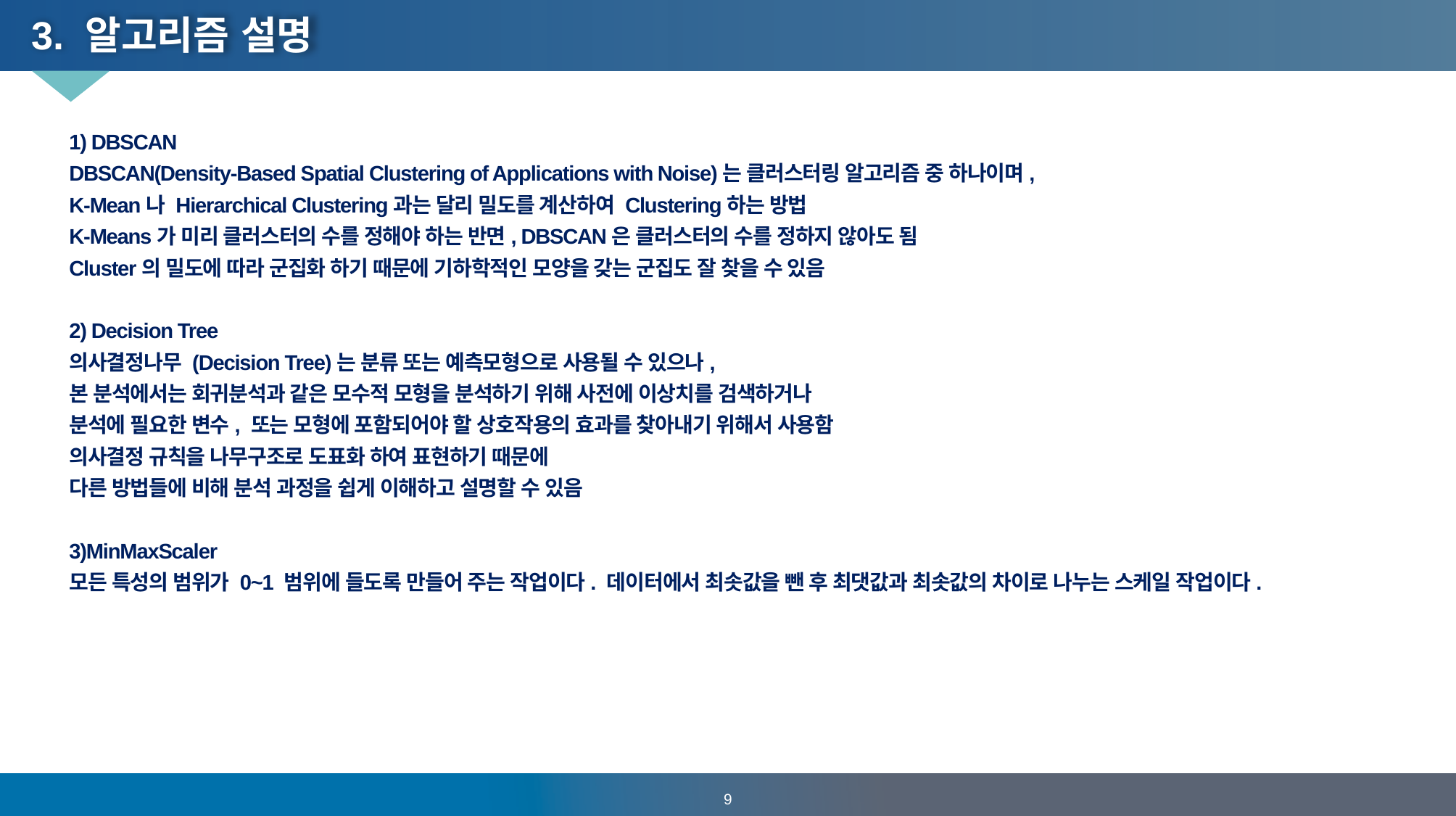

# 3. 알고리즘 설명
1) DBSCAN
DBSCAN(Density-Based Spatial Clustering of Applications with Noise)는 클러스터링 알고리즘 중 하나이며,
K-Mean나 Hierarchical Clustering과는 달리 밀도를 계산하여 Clustering하는 방법
K-Means가 미리 클러스터의 수를 정해야 하는 반면, DBSCAN은 클러스터의 수를 정하지 않아도 됨
Cluster의 밀도에 따라 군집화 하기 때문에 기하학적인 모양을 갖는 군집도 잘 찾을 수 있음

2) Decision Tree
의사결정나무 (Decision Tree)는 분류 또는 예측모형으로 사용될 수 있으나,
본 분석에서는 회귀분석과 같은 모수적 모형을 분석하기 위해 사전에 이상치를 검색하거나
분석에 필요한 변수, 또는 모형에 포함되어야 할 상호작용의 효과를 찾아내기 위해서 사용함
의사결정 규칙을 나무구조로 도표화 하여 표현하기 때문에
다른 방법들에 비해 분석 과정을 쉽게 이해하고 설명할 수 있음

3)MinMaxScaler
모든 특성의 범위가 0~1 범위에 들도록 만들어 주는 작업이다. 데이터에서 최솟값을 뺀 후 최댓값과 최솟값의 차이로 나누는 스케일 작업이다.